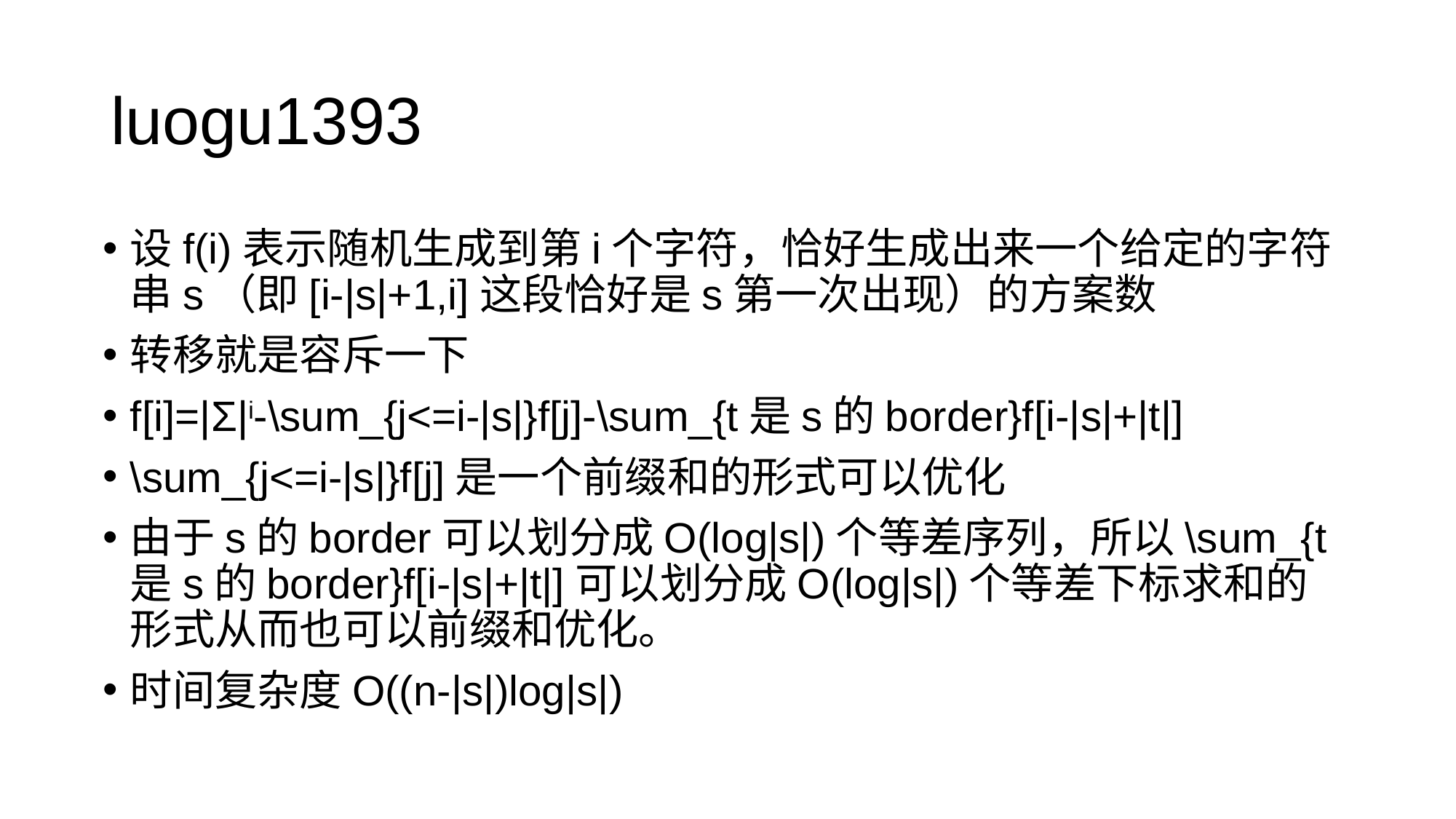

# luogu1393
设f(i)表示随机生成到第i个字符，恰好生成出来一个给定的字符串s（即[i-|s|+1,i]这段恰好是s第一次出现）的方案数
转移就是容斥一下
f[i]=|Σ|i-\sum_{j<=i-|s|}f[j]-\sum_{t是s的border}f[i-|s|+|t|]
\sum_{j<=i-|s|}f[j]是一个前缀和的形式可以优化
由于s的border可以划分成O(log|s|)个等差序列，所以\sum_{t是s的border}f[i-|s|+|t|]可以划分成O(log|s|)个等差下标求和的形式从而也可以前缀和优化。
时间复杂度O((n-|s|)log|s|)